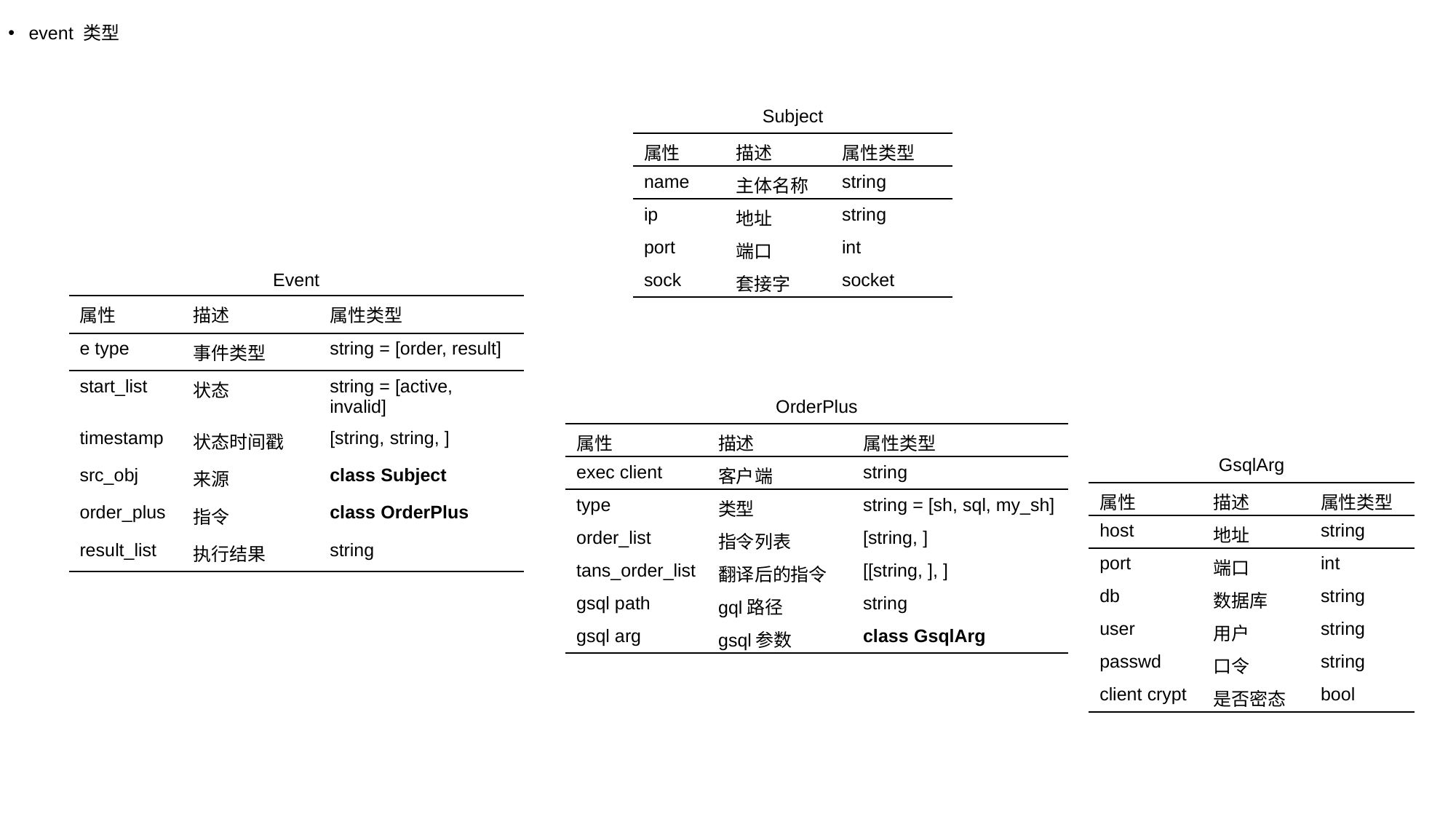

event 类型
| Subject |  |  |
| --- | --- | --- |
| 属性 | 描述 | 属性类型 |
| name | 主体名称 | string |
| ip | 地址 | string |
| port | 端口 | int |
| sock | 套接字 | socket |
| Event |  |  |
| --- | --- | --- |
| 属性 | 描述 | 属性类型 |
| e type | 事件类型 | string = [order, result] |
| start\_list | 状态 | string = [active, invalid] |
| timestamp | 状态时间戳 | [string, string, ] |
| src\_obj | 来源 | class Subject |
| order\_plus | 指令 | class OrderPlus |
| result\_list | 执行结果 | string |
| OrderPlus |  |  |
| --- | --- | --- |
| 属性 | 描述 | 属性类型 |
| exec client | 客户端 | string |
| type | 类型 | string = [sh, sql, my\_sh] |
| order\_list | 指令列表 | [string, ] |
| tans\_order\_list | 翻译后的指令 | [[string, ], ] |
| gsql path | gql路径 | string |
| gsql arg | gsql参数 | class GsqlArg |
| GsqlArg |  |  |
| --- | --- | --- |
| 属性 | 描述 | 属性类型 |
| host | 地址 | string |
| port | 端口 | int |
| db | 数据库 | string |
| user | 用户 | string |
| passwd | 口令 | string |
| client crypt | 是否密态 | bool |